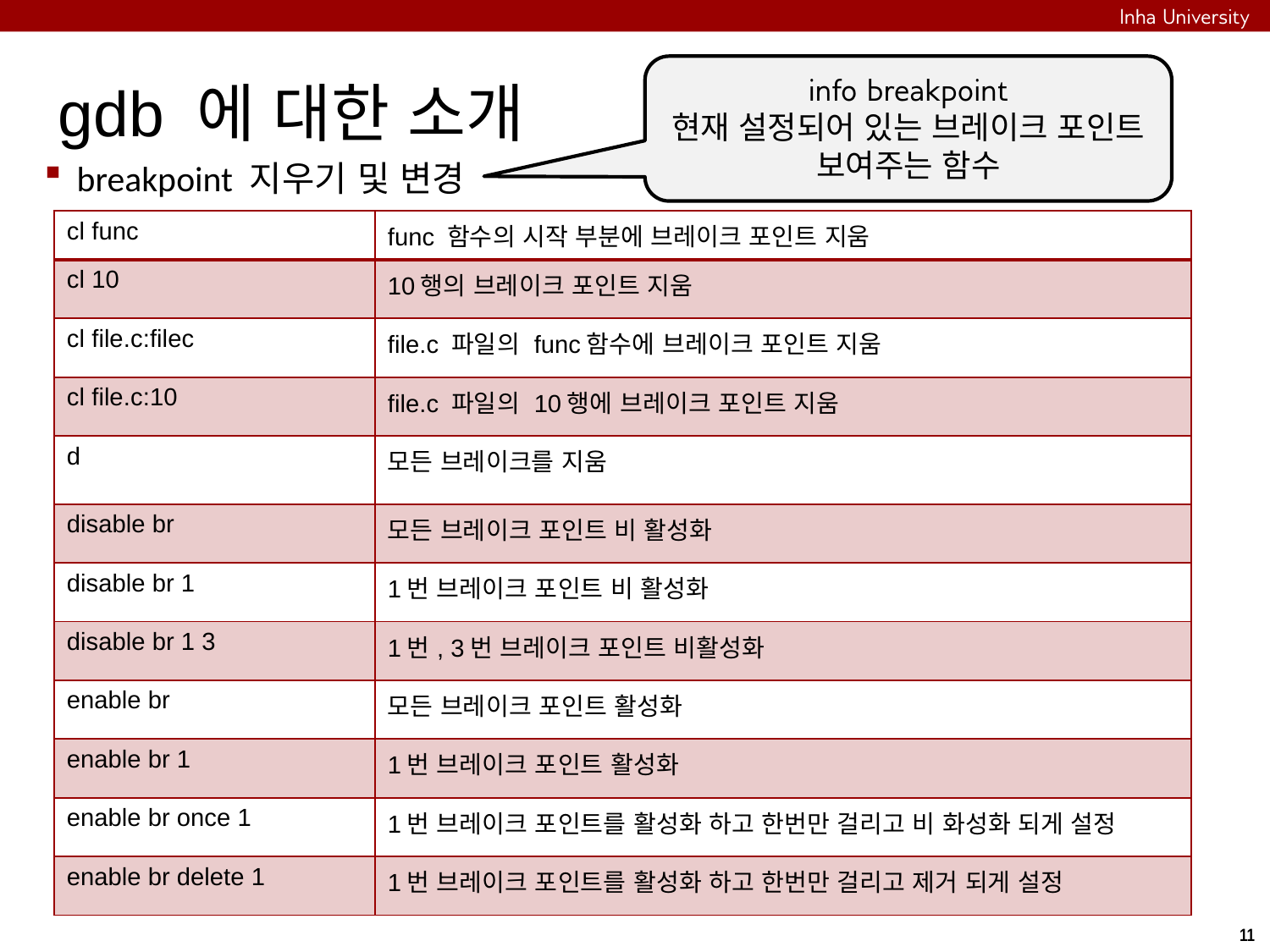

Inha University
# gdb 에 대한 소개
info breakpoint
현재 설정되어 있는 브레이크 포인트 보여주는 함수
breakpoint 지우기 및 변경
| cl func | func 함수의 시작 부분에 브레이크 포인트 지움 |
| --- | --- |
| cl 10 | 10행의 브레이크 포인트 지움 |
| cl file.c:filec | file.c 파일의 func함수에 브레이크 포인트 지움 |
| cl file.c:10 | file.c 파일의 10행에 브레이크 포인트 지움 |
| d | 모든 브레이크를 지움 |
| disable br | 모든 브레이크 포인트 비 활성화 |
| disable br 1 | 1번 브레이크 포인트 비 활성화 |
| disable br 1 3 | 1번, 3번 브레이크 포인트 비활성화 |
| enable br | 모든 브레이크 포인트 활성화 |
| enable br 1 | 1번 브레이크 포인트 활성화 |
| enable br once 1 | 1번 브레이크 포인트를 활성화 하고 한번만 걸리고 비 화성화 되게 설정 |
| enable br delete 1 | 1번 브레이크 포인트를 활성화 하고 한번만 걸리고 제거 되게 설정 |